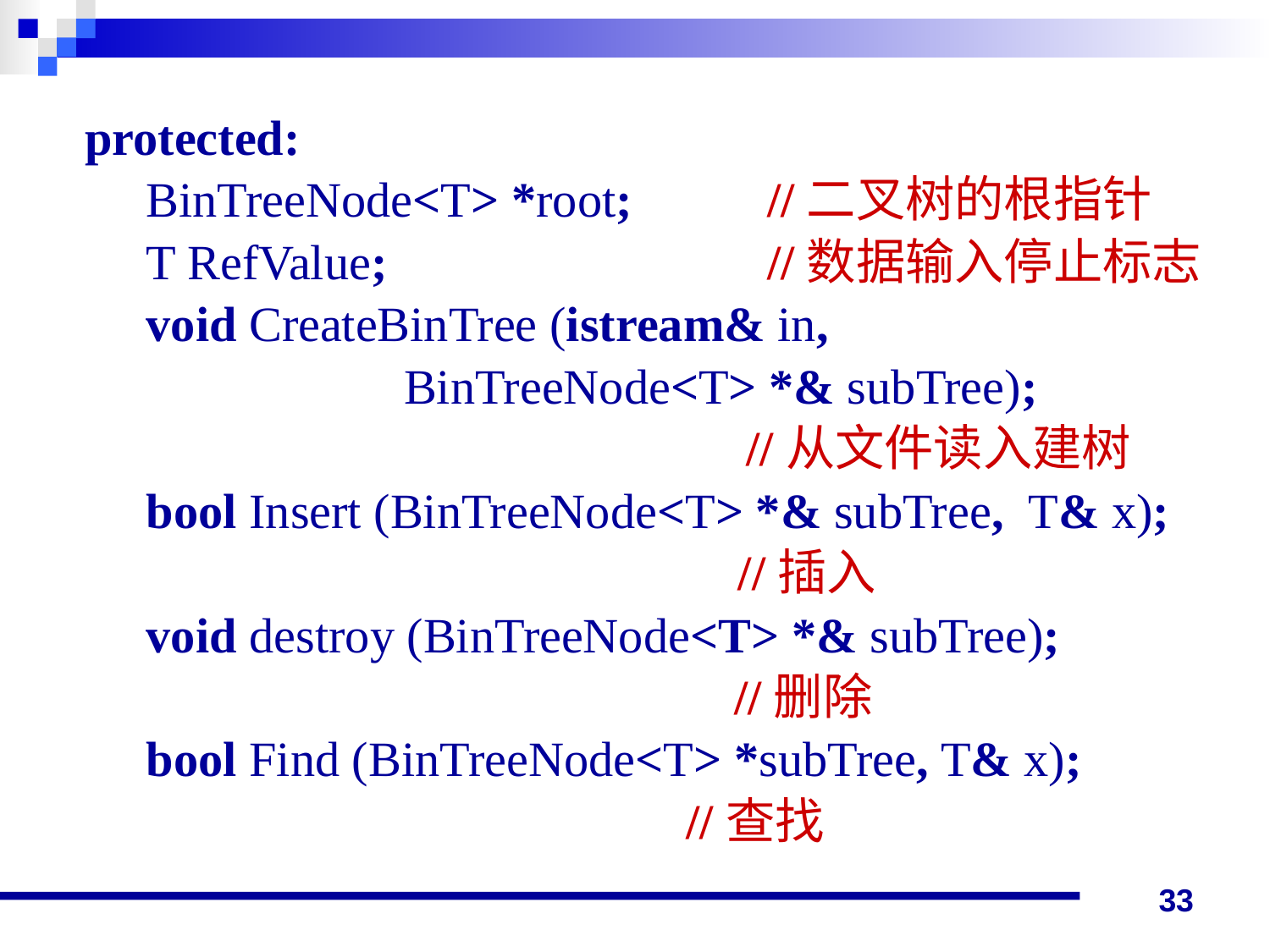

protected:
     BinTreeNode<T> *root; 	//二叉树的根指针
     T RefValue;	 		//数据输入停止标志
     void CreateBinTree (istream& in,
                          BinTreeNode<T> *& subTree);
 				                   //从文件读入建树
     bool Insert (BinTreeNode<T> *& subTree,  T& x);	                                       //插入
     void destroy (BinTreeNode<T> *& subTree);				                  //删除
     bool Find (BinTreeNode<T> *subTree, T& x);
                                                 //查找
33